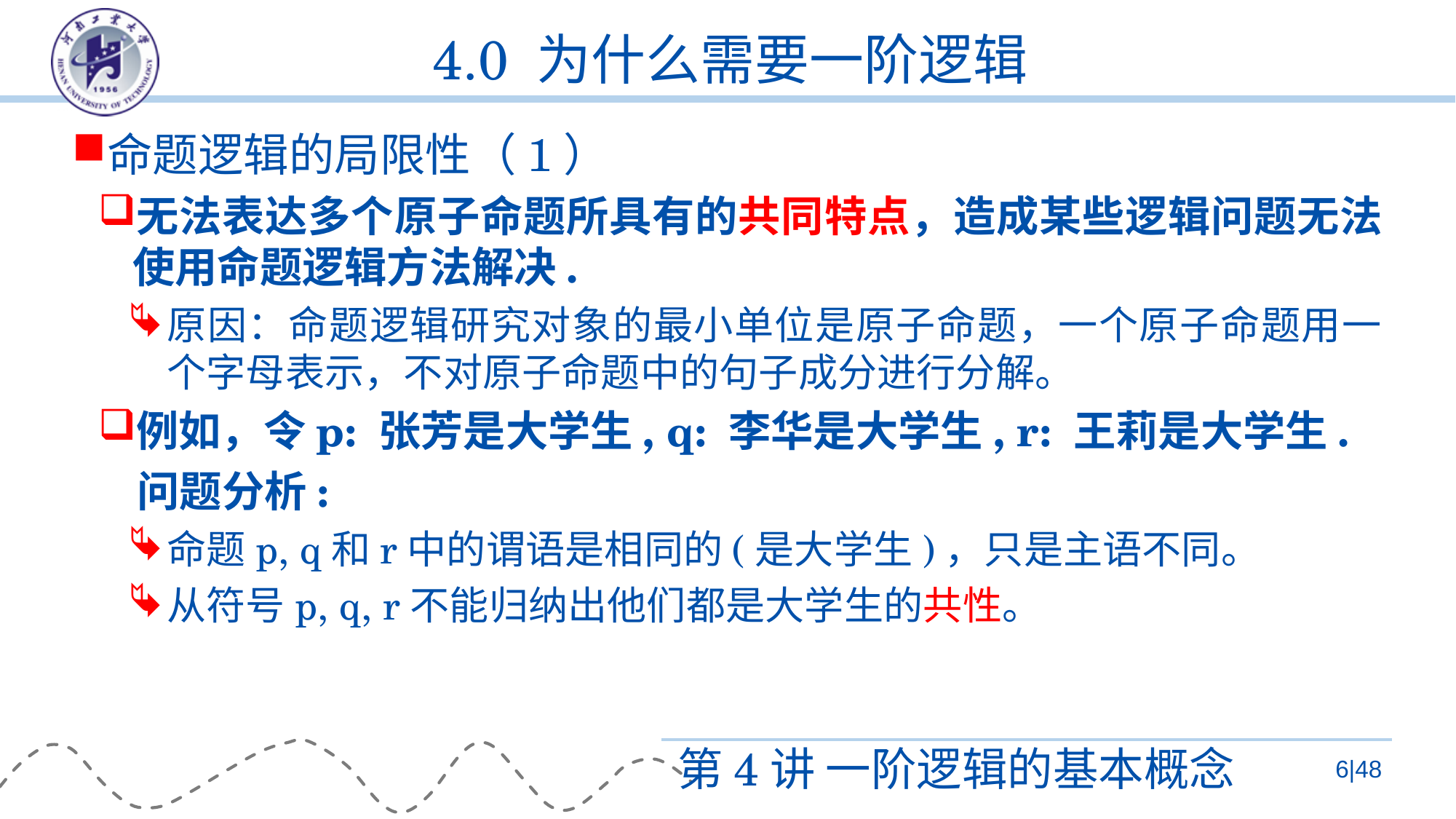

# 4.0 为什么需要一阶逻辑
命题逻辑的局限性（1）
无法表达多个原子命题所具有的共同特点，造成某些逻辑问题无法使用命题逻辑方法解决.
原因：命题逻辑研究对象的最小单位是原子命题，一个原子命题用一个字母表示，不对原子命题中的句子成分进行分解。
例如，令p: 张芳是大学生, q: 李华是大学生, r: 王莉是大学生.
问题分析:
命题p, q和r中的谓语是相同的(是大学生)，只是主语不同。
从符号p, q, r不能归纳出他们都是大学生的共性。

第4讲 一阶逻辑的基本概念
6|48